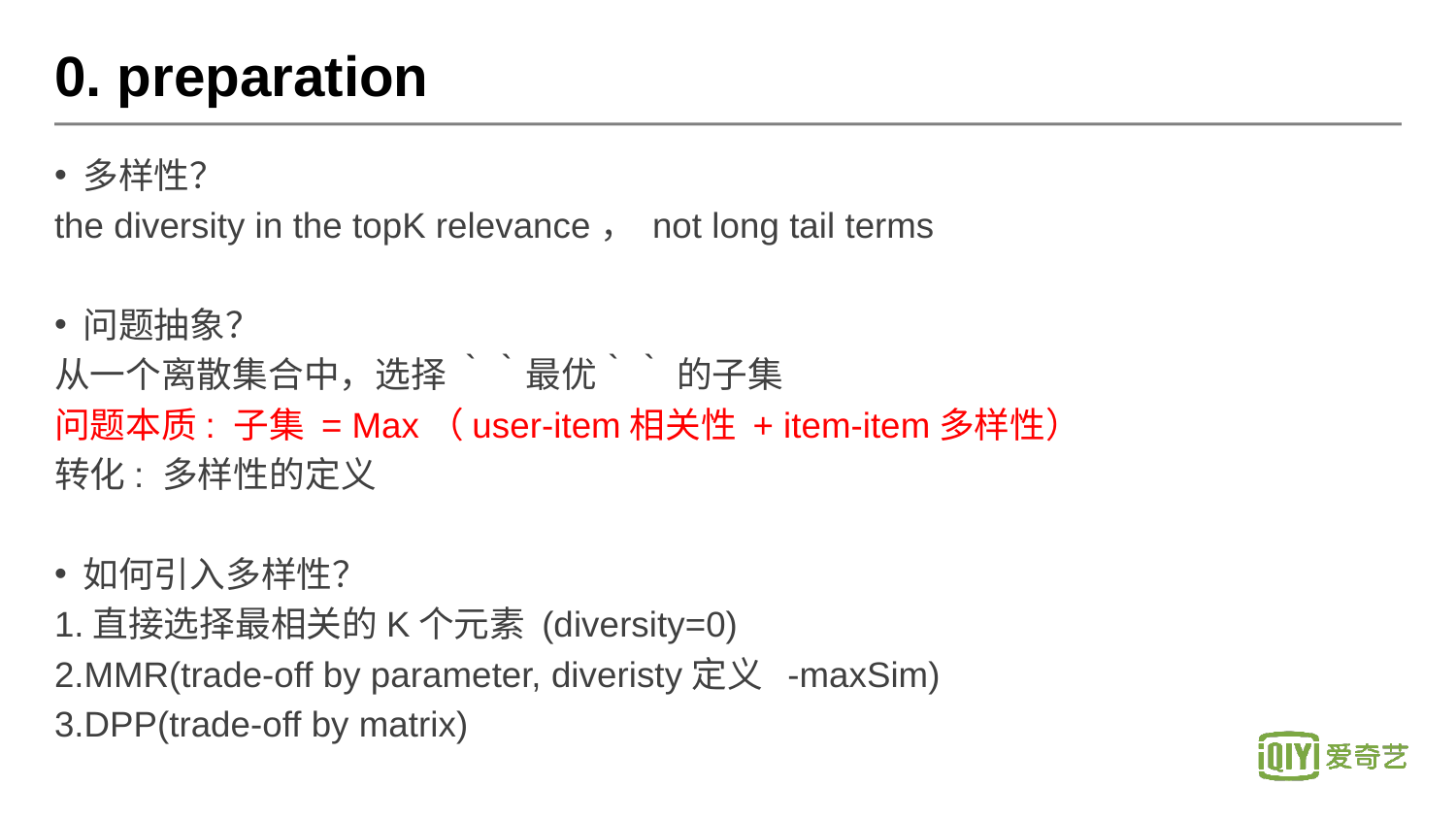

# 0. preparation
多样性？
the diversity in the topK relevance， not long tail terms

问题抽象？
从一个离散集合中，选择 ‵‵最优‵‵ 的子集
问题本质: 子集 = Max（user-item相关性 + item-item多样性）
转化: 多样性的定义

如何引入多样性？
1.直接选择最相关的K个元素 (diversity=0)
2.MMR(trade-off by parameter, diveristy定义  -maxSim)
3.DPP(trade-off by matrix)